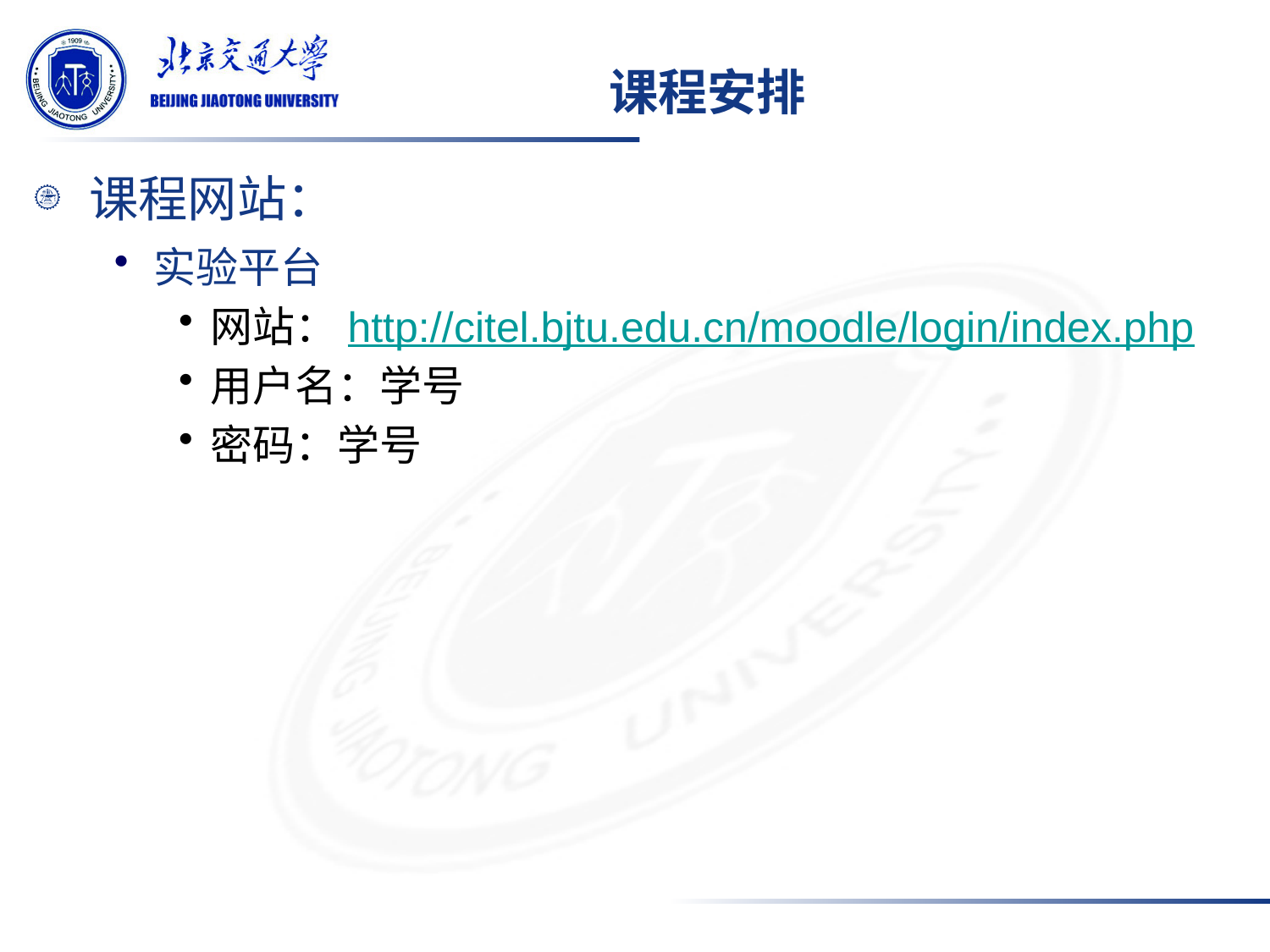

# 课程安排
课程网站：
实验平台
网站：http://citel.bjtu.edu.cn/moodle/login/index.php
用户名：学号
密码：学号